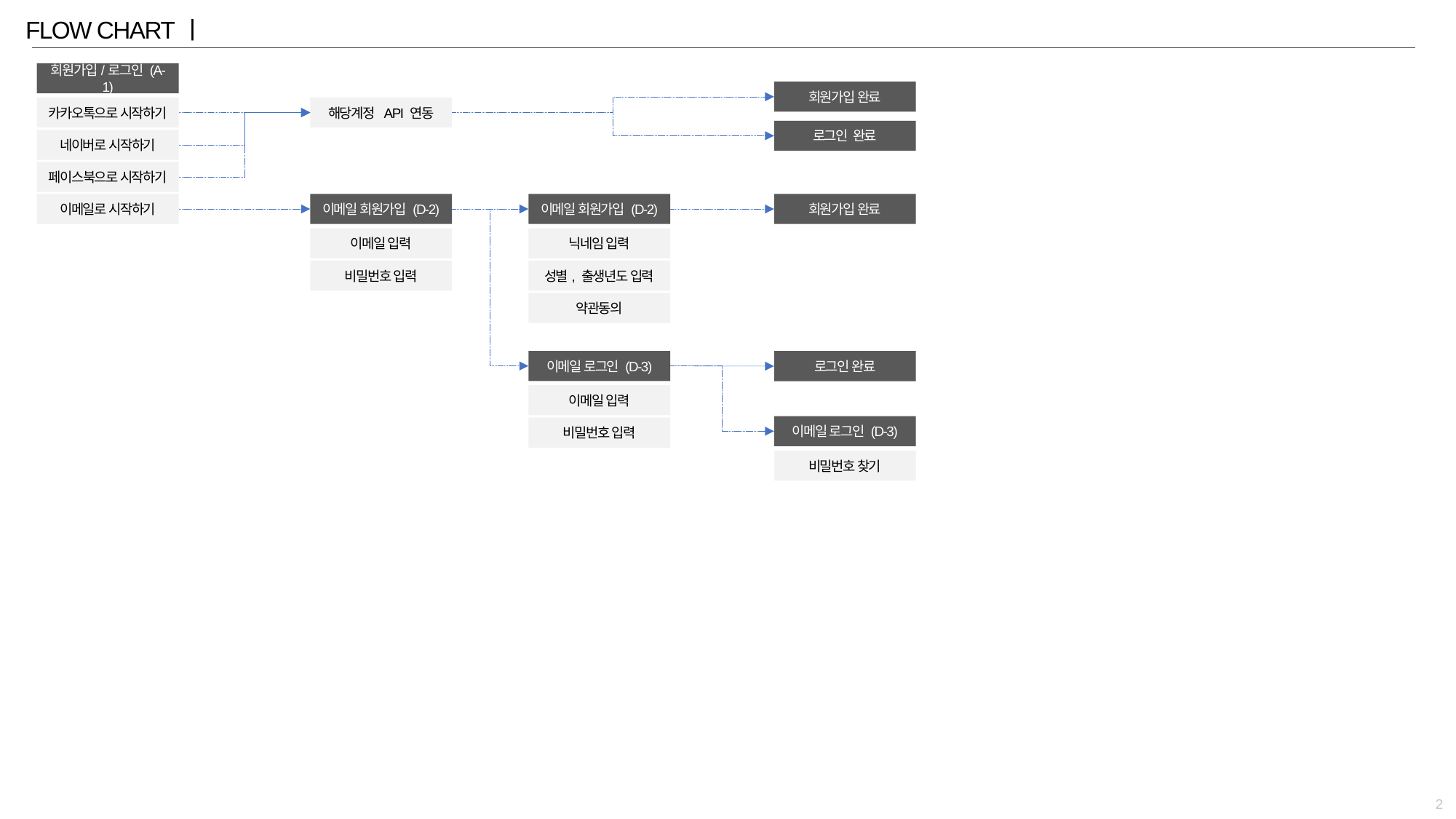

FLOW CHARTㅣ
회원가입/로그인 (A-1)
회원가입 완료
카카오톡으로 시작하기
해당계정  API 연동
로그인  완료
네이버로 시작하기
페이스북으로 시작하기
이메일로 시작하기
이메일 회원가입 (D-2)
이메일 회원가입 (D-2)
회원가입 완료
이메일 입력
닉네임 입력
비밀번호 입력
성별, 출생년도 입력
약관동의
이메일 로그인 (D-3)
로그인 완료
이메일 입력
이메일 로그인 (D-3)
비밀번호 입력
비밀번호 찾기
2